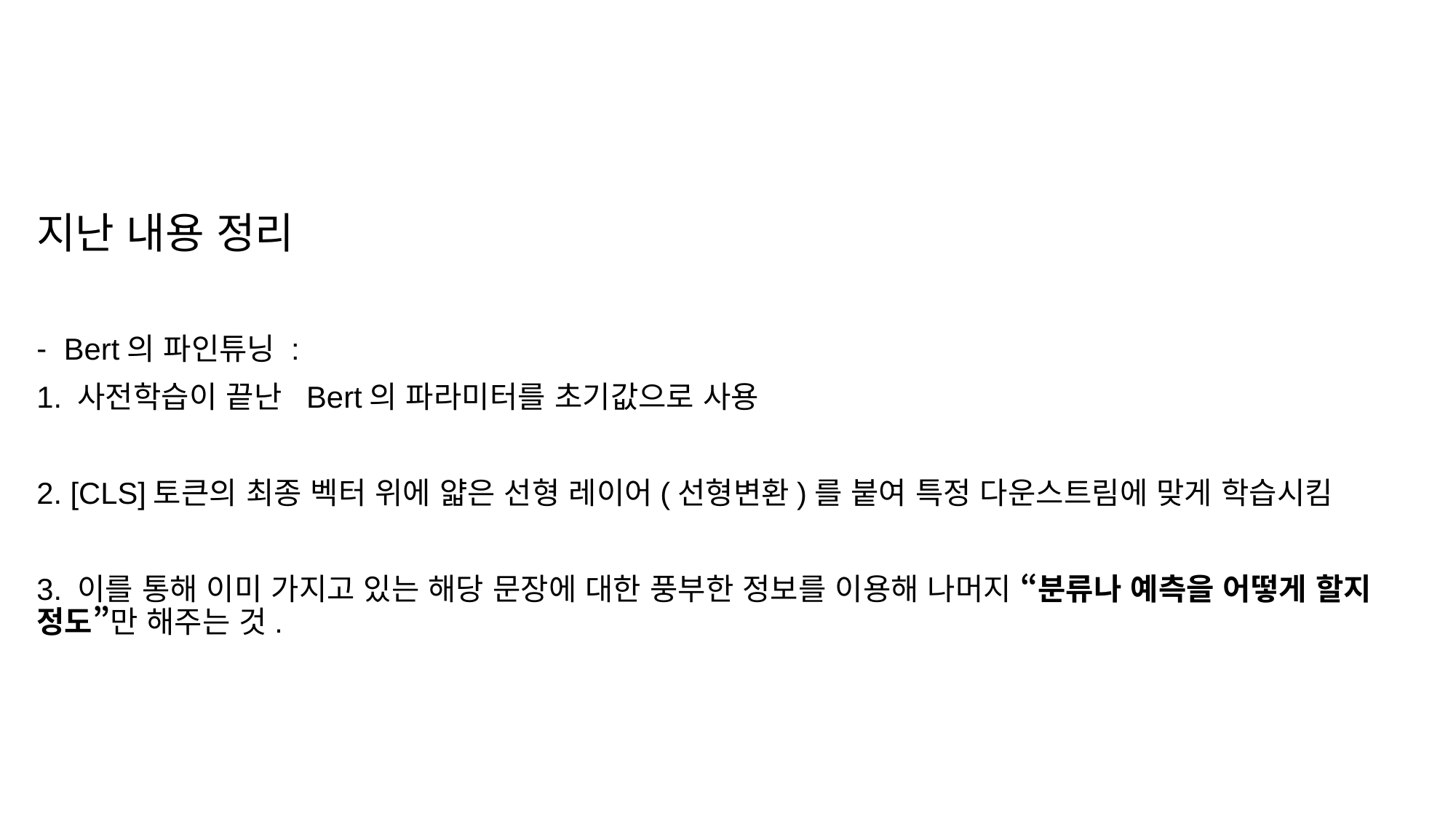

지난 내용 정리

Bert의 파인튜닝 :
1. 사전학습이 끝난  Bert의 파라미터를 초기값으로 사용

2. [CLS]토큰의 최종 벡터 위에 얇은 선형 레이어(선형변환)를 붙여 특정 다운스트림에 맞게 학습시킴

3. 이를 통해 이미 가지고 있는 해당 문장에 대한 풍부한 정보를 이용해 나머지 “분류나 예측을 어떻게 할지 정도”만 해주는 것.